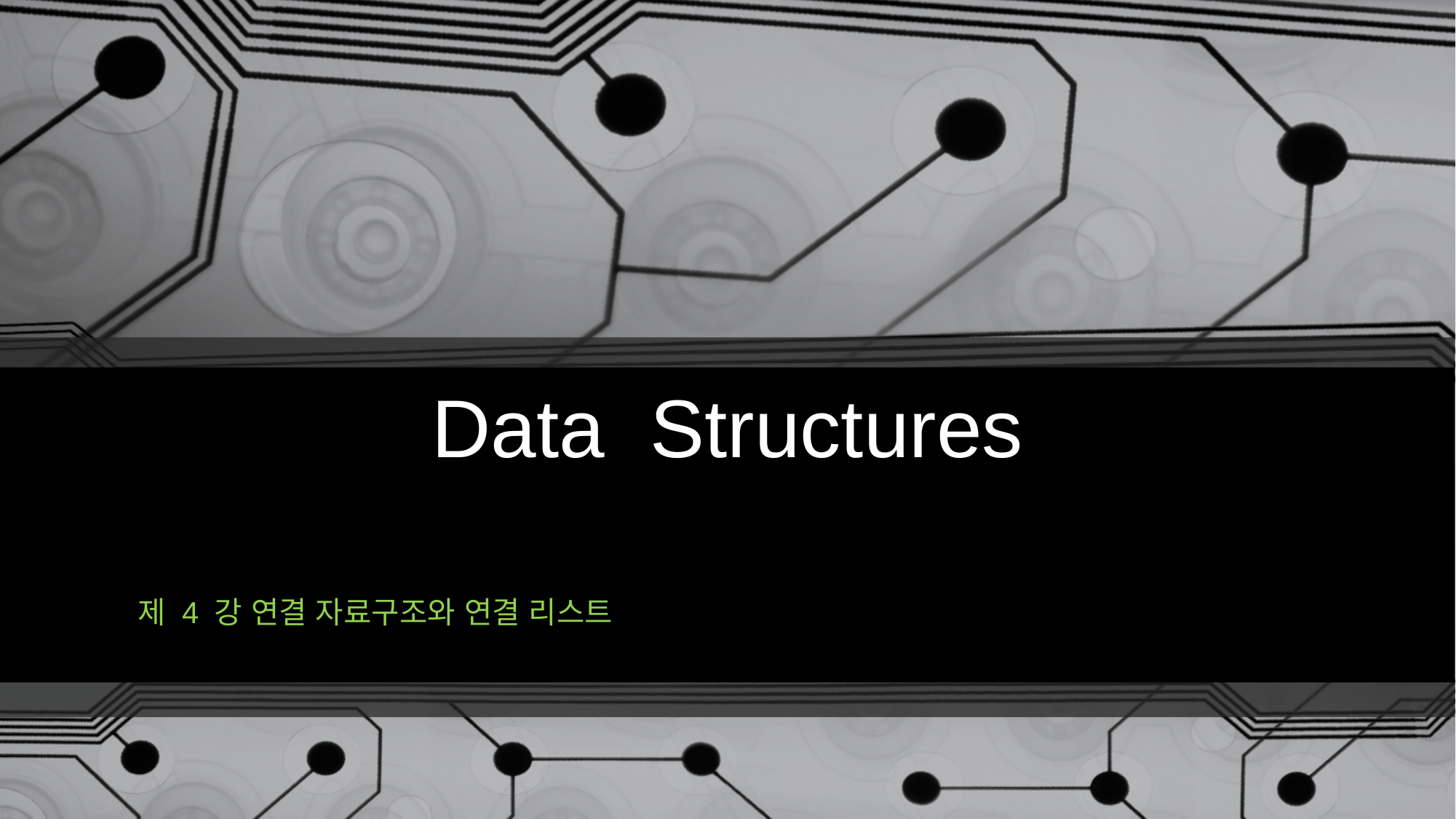

# Data  Structures
제 4 강 연결 자료구조와 연결 리스트